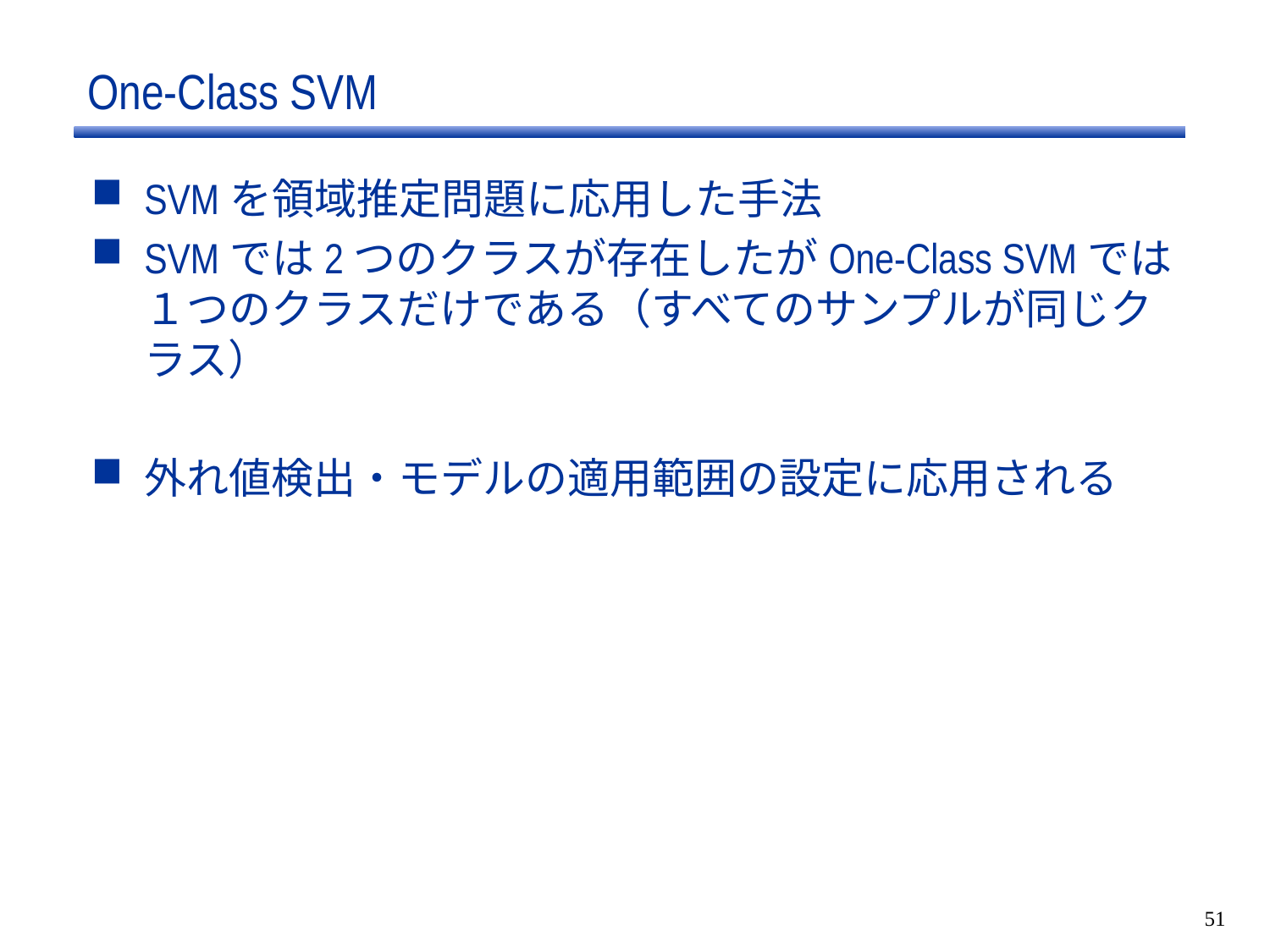

# One-Class SVM
SVMを領域推定問題に応用した手法
SVMでは2つのクラスが存在したがOne-Class SVMでは１つのクラスだけである（すべてのサンプルが同じクラス）

外れ値検出・モデルの適用範囲の設定に応用される